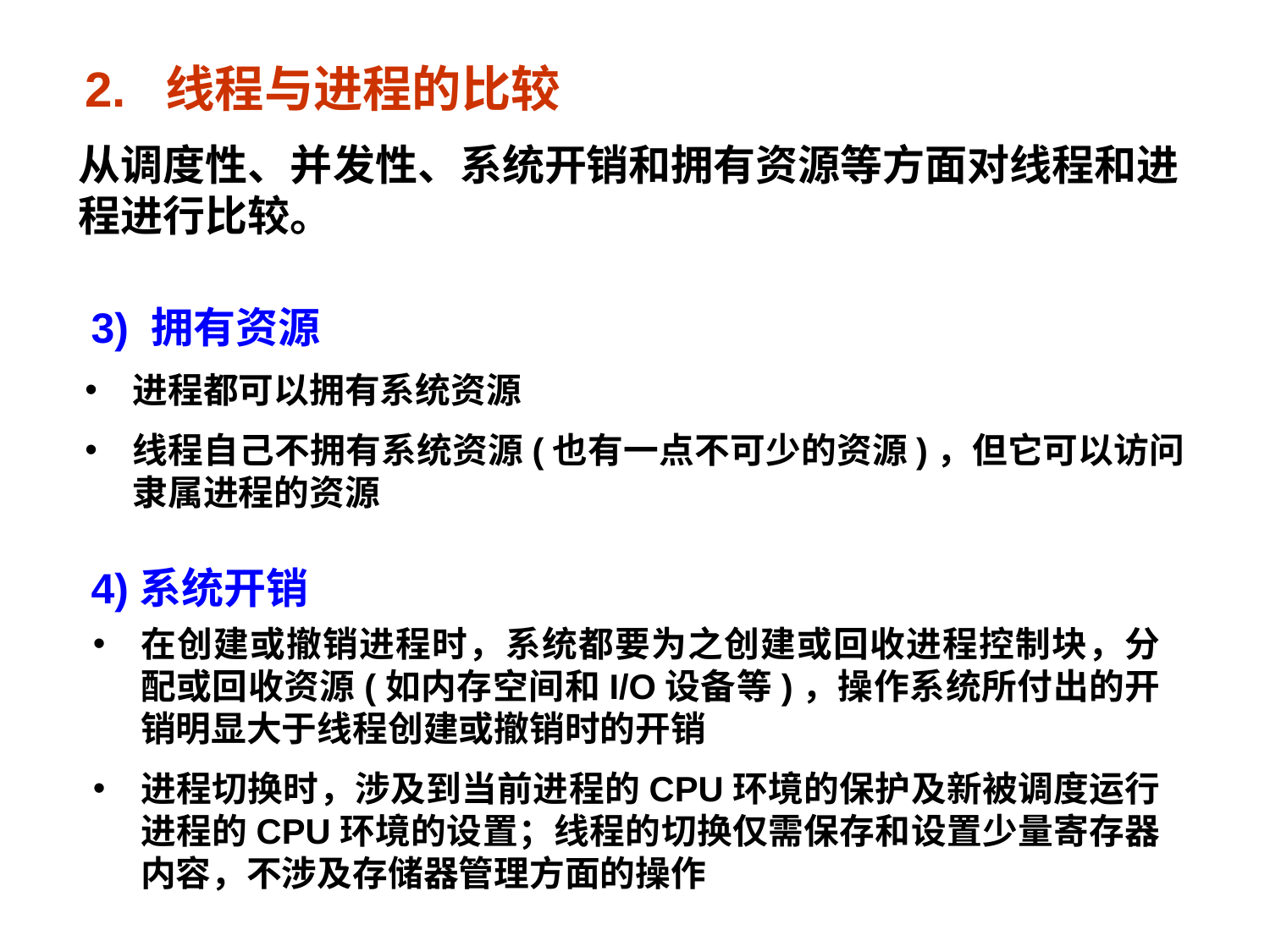

2.  线程与进程的比较
从调度性、并发性、系统开销和拥有资源等方面对线程和进程进行比较。
3) 拥有资源
进程都可以拥有系统资源
线程自己不拥有系统资源(也有一点不可少的资源)，但它可以访问隶属进程的资源
4)系统开销

在创建或撤销进程时，系统都要为之创建或回收进程控制块，分配或回收资源(如内存空间和I/O设备等)，操作系统所付出的开销明显大于线程创建或撤销时的开销
进程切换时，涉及到当前进程的CPU环境的保护及新被调度运行进程的CPU环境的设置；线程的切换仅需保存和设置少量寄存器内容，不涉及存储器管理方面的操作